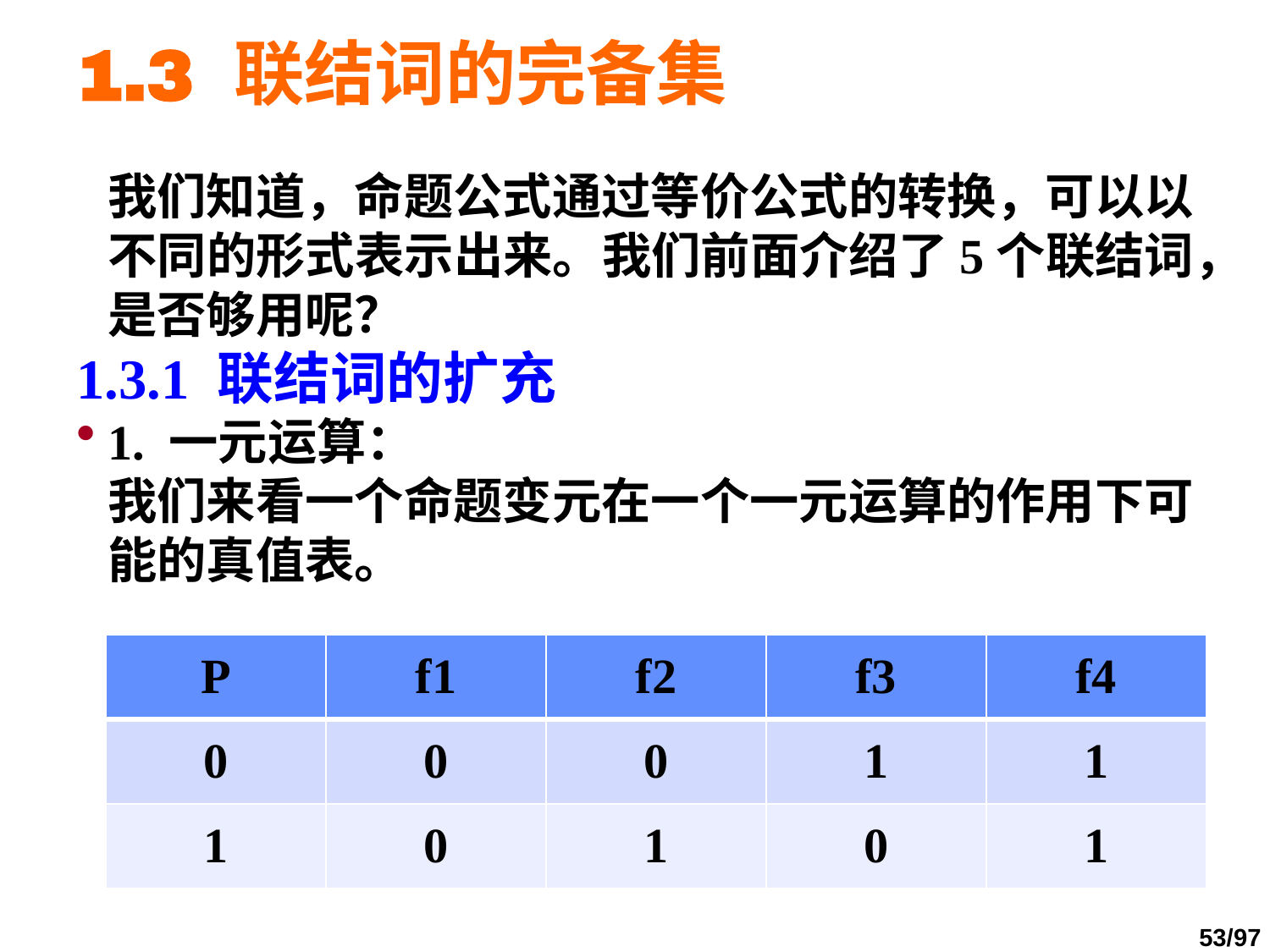

# 1.3 联结词的完备集
	我们知道，命题公式通过等价公式的转换，可以以不同的形式表示出来。我们前面介绍了5个联结词，是否够用呢？
1.3.1 联结词的扩充
1. 一元运算：
	我们来看一个命题变元在一个一元运算的作用下可能的真值表。
| P | f1 | f2 | f3 | f4 |
| --- | --- | --- | --- | --- |
| 0 | 0 | 0 | 1 | 1 |
| 1 | 0 | 1 | 0 | 1 |